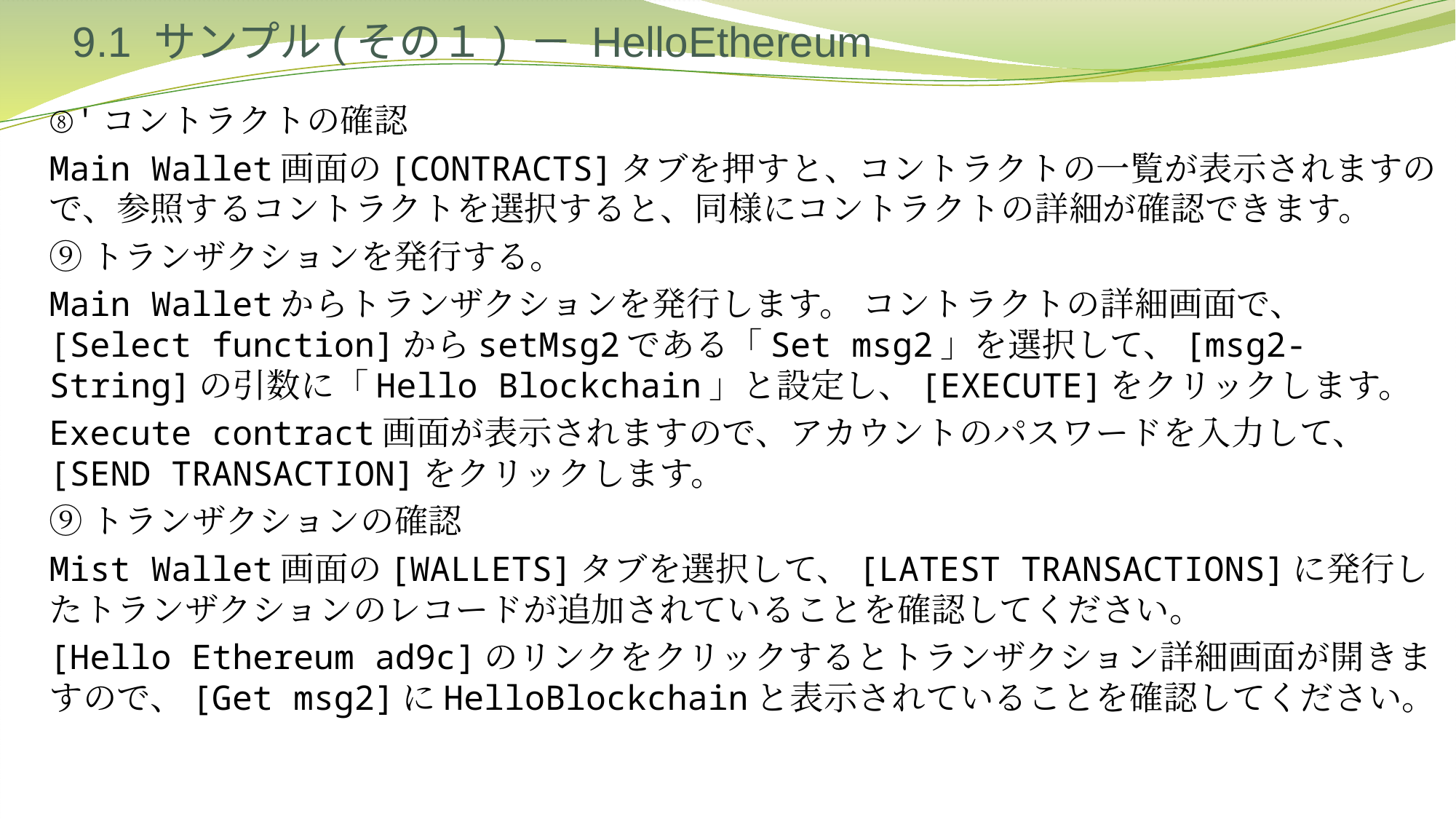

# 9.1 サンプル(その１) － HelloEthereum

⑧'コントラクトの確認
Main Wallet画面の[CONTRACTS]タブを押すと、コントラクトの一覧が表示されますので、参照するコントラクトを選択すると、同様にコントラクトの詳細が確認できます。
⑨トランザクションを発行する。
Main Walletからトランザクションを発行します。 コントラクトの詳細画面で、[Select function]からsetMsg2である「Set msg2」を選択して、[msg2-String]の引数に「Hello Blockchain」と設定し、[EXECUTE]をクリックします。
Execute contract画面が表示されますので、アカウントのパスワードを入力して、[SEND TRANSACTION]をクリックします。
⑨トランザクションの確認
Mist Wallet画面の[WALLETS]タブを選択して、[LATEST TRANSACTIONS]に発行したトランザクションのレコードが追加されていることを確認してください。
[Hello Ethereum ad9c]のリンクをクリックするとトランザクション詳細画面が開きますので、[Get msg2]にHelloBlockchainと表示されていることを確認してください。